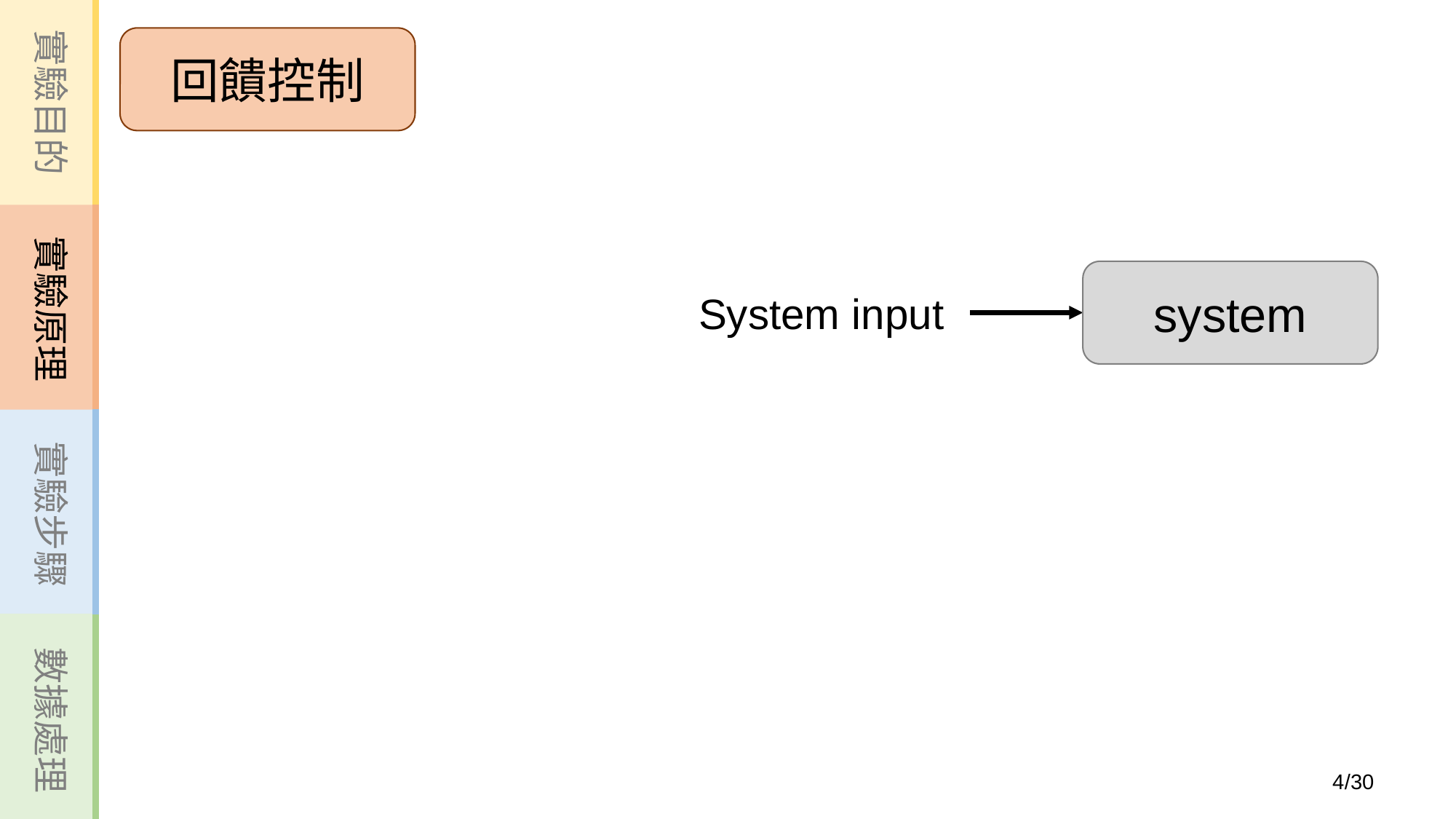

實驗目的

實驗原理

實驗步驟

數據處理
回饋控制
system
System input
4
/30